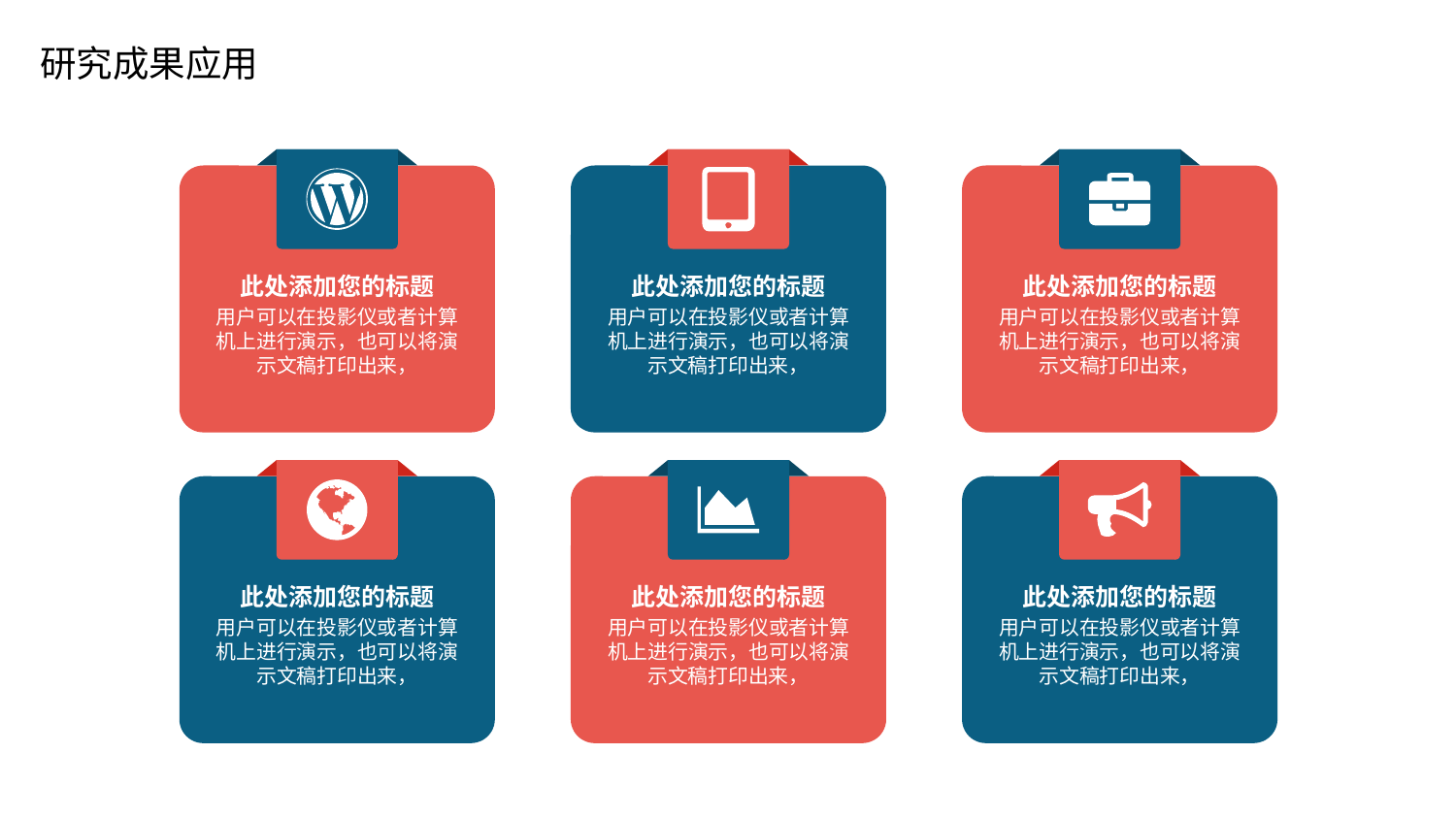

此处添加您的标题
用户可以在投影仪或者计算机上进行演示，也可以将演示文稿打印出来，
此处添加您的标题
用户可以在投影仪或者计算机上进行演示，也可以将演示文稿打印出来，
此处添加您的标题
用户可以在投影仪或者计算机上进行演示，也可以将演示文稿打印出来，

此处添加您的标题
用户可以在投影仪或者计算机上进行演示，也可以将演示文稿打印出来，
此处添加您的标题
用户可以在投影仪或者计算机上进行演示，也可以将演示文稿打印出来，
此处添加您的标题
用户可以在投影仪或者计算机上进行演示，也可以将演示文稿打印出来，